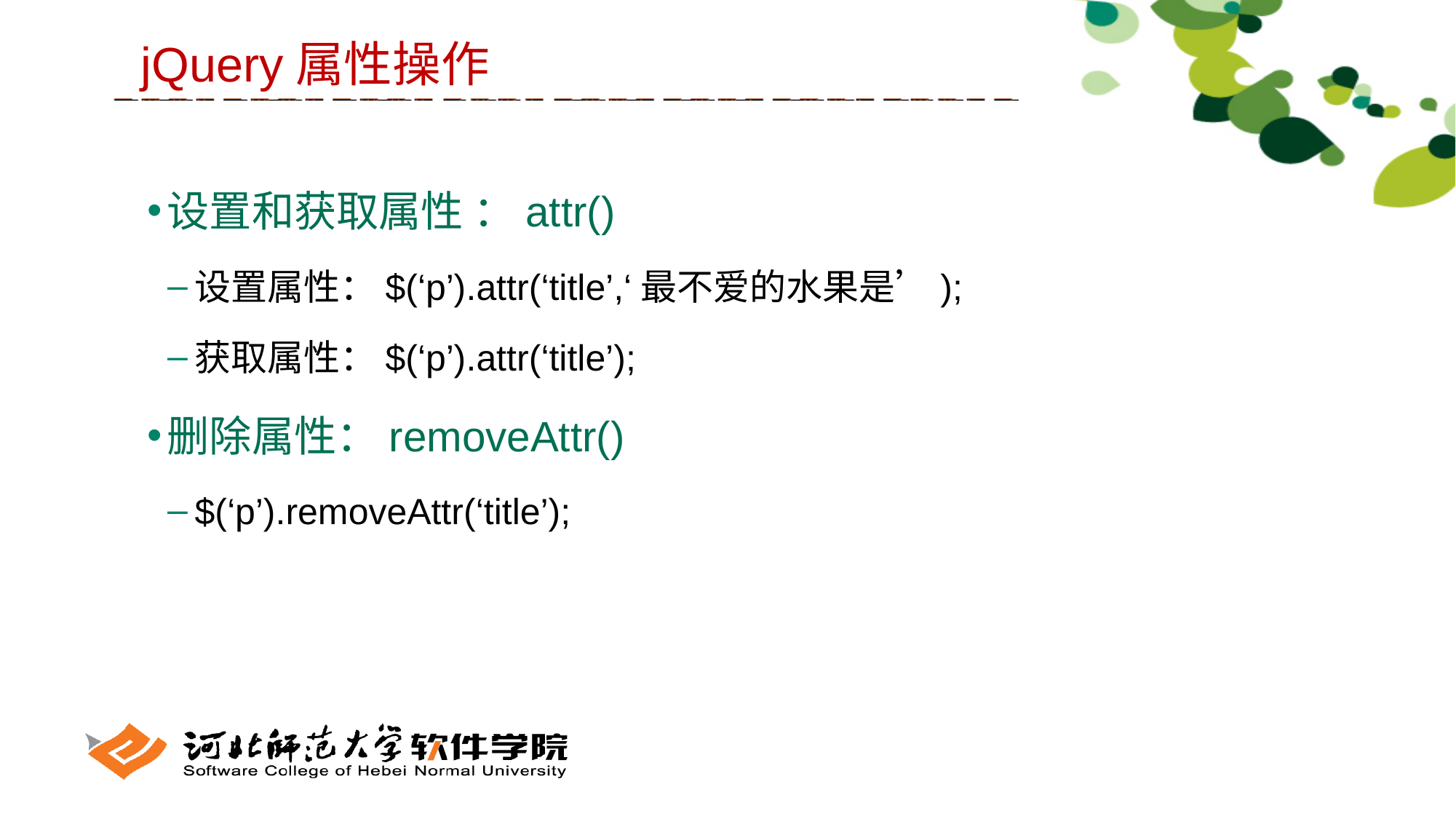

jQuery属性操作
设置和获取属性 ：attr()
设置属性：$(‘p’).attr(‘title’,‘最不爱的水果是’);
获取属性：$(‘p’).attr(‘title’);
删除属性：removeAttr()
$(‘p’).removeAttr(‘title’);